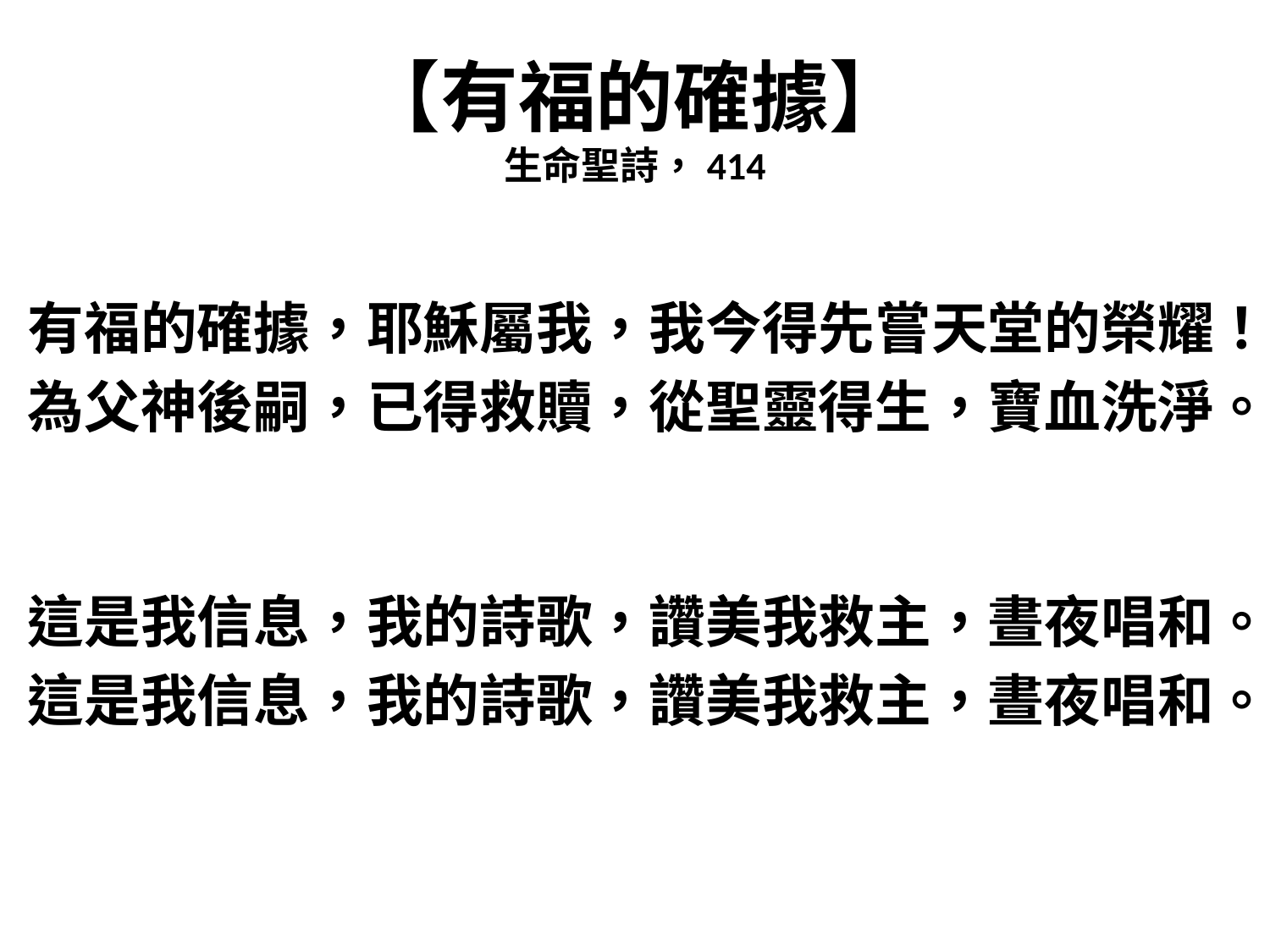

# 【有福的確據】 生命聖詩，414
有福的確據，耶穌屬我，我今得先嘗天堂的榮耀！
為父神後嗣，已得救贖，從聖靈得生，寶血洗淨。
這是我信息，我的詩歌，讚美我救主，晝夜唱和。
這是我信息，我的詩歌，讚美我救主，晝夜唱和。